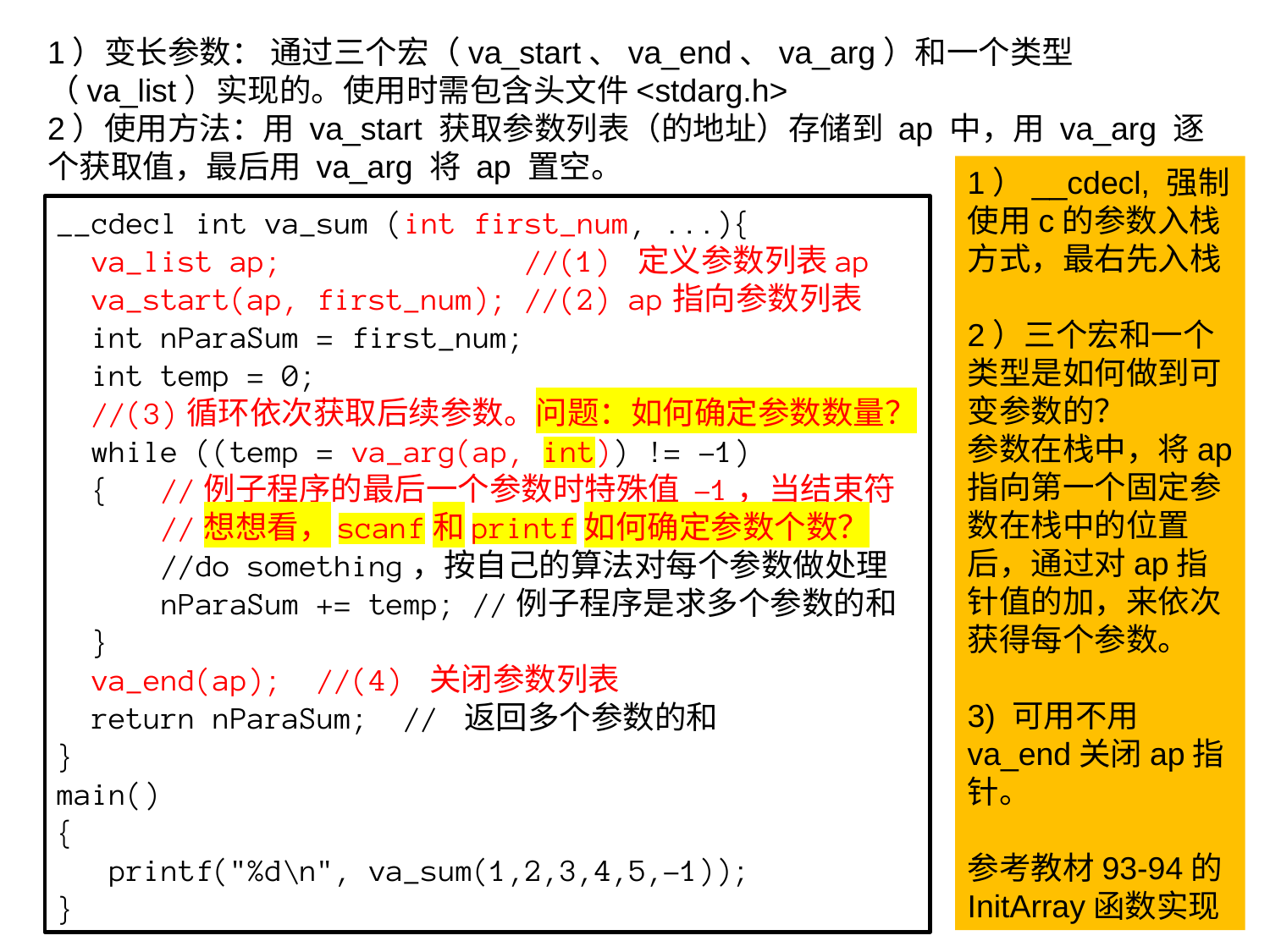

1）变长参数： 通过三个宏（va_start、va_end、va_arg）和一个类型（va_list）实现的。使用时需包含头文件<stdarg.h>
2）使用方法：用 va_start 获取参数列表（的地址）存储到 ap 中，用 va_arg 逐个获取值，最后用 va_arg 将 ap 置空。
1）__cdecl, 强制使用c的参数入栈方式，最右先入栈

2）三个宏和一个类型是如何做到可变参数的？
参数在栈中，将ap指向第一个固定参数在栈中的位置后，通过对ap指针值的加，来依次获得每个参数。

3) 可用不用va_end关闭ap指针。

参考教材93-94的InitArray函数实现
__cdecl int va_sum (int first_num, ...){
  va_list ap;              //(1) 定义参数列表ap
  va_start(ap, first_num); //(2) ap指向参数列表
  int nParaSum = first_num;
  int temp = 0;
  //(3)循环依次获取后续参数。问题：如何确定参数数量？
  while ((temp = va_arg(ap, int)) != -1)
  {   //例子程序的最后一个参数时特殊值 -1，当结束符
      //想想看，scanf和printf如何确定参数个数？
      //do something，按自己的算法对每个参数做处理
      nParaSum += temp; //例子程序是求多个参数的和
  }
  va_end(ap);  //(4) 关闭参数列表
  return nParaSum;  // 返回多个参数的和
}
main()
{
   printf("%d\n", va_sum(1,2,3,4,5,-1));
}